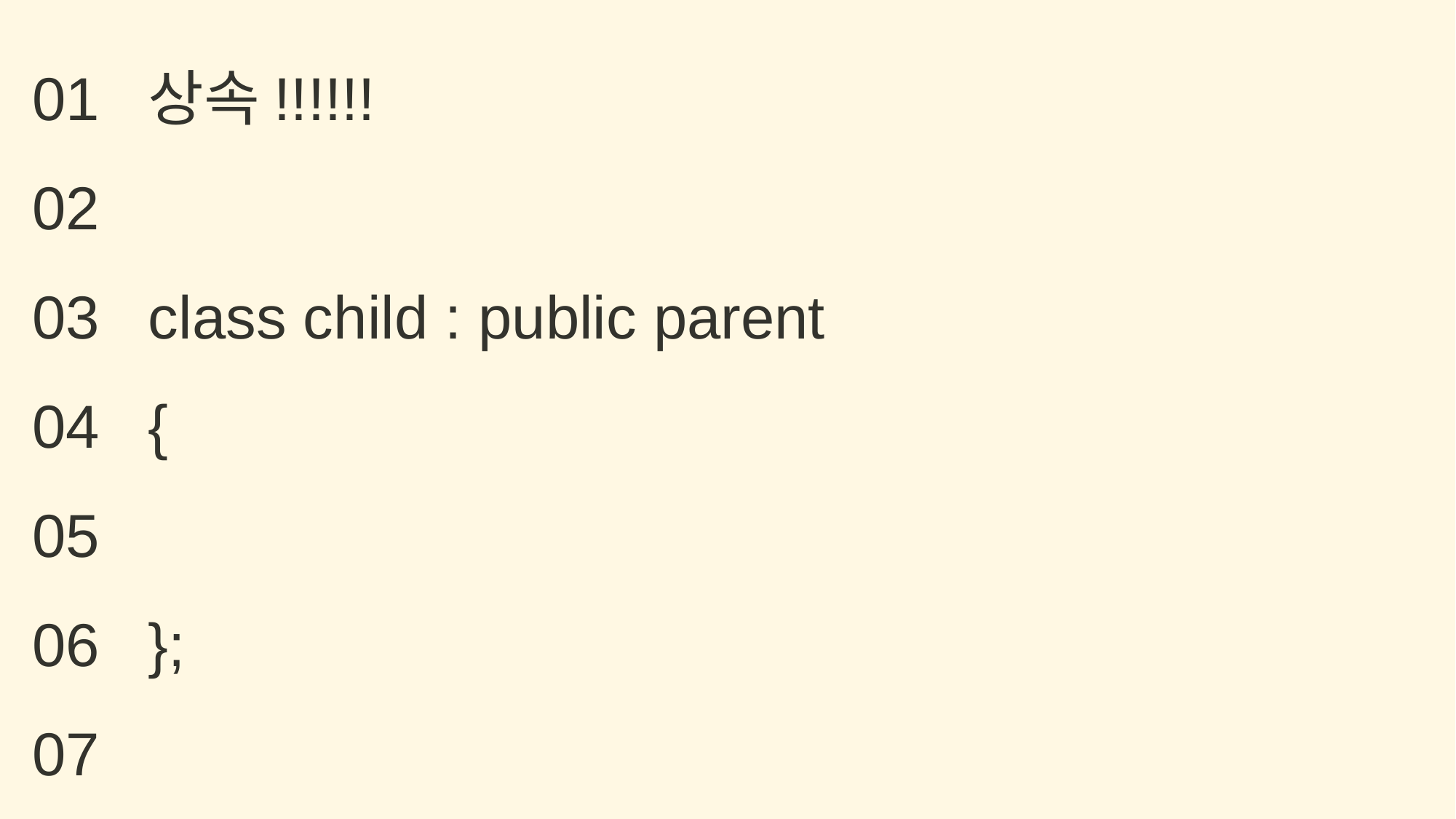

상속!!!!!!

class child : public parent
{

};
01
02
03
04
05
06
07